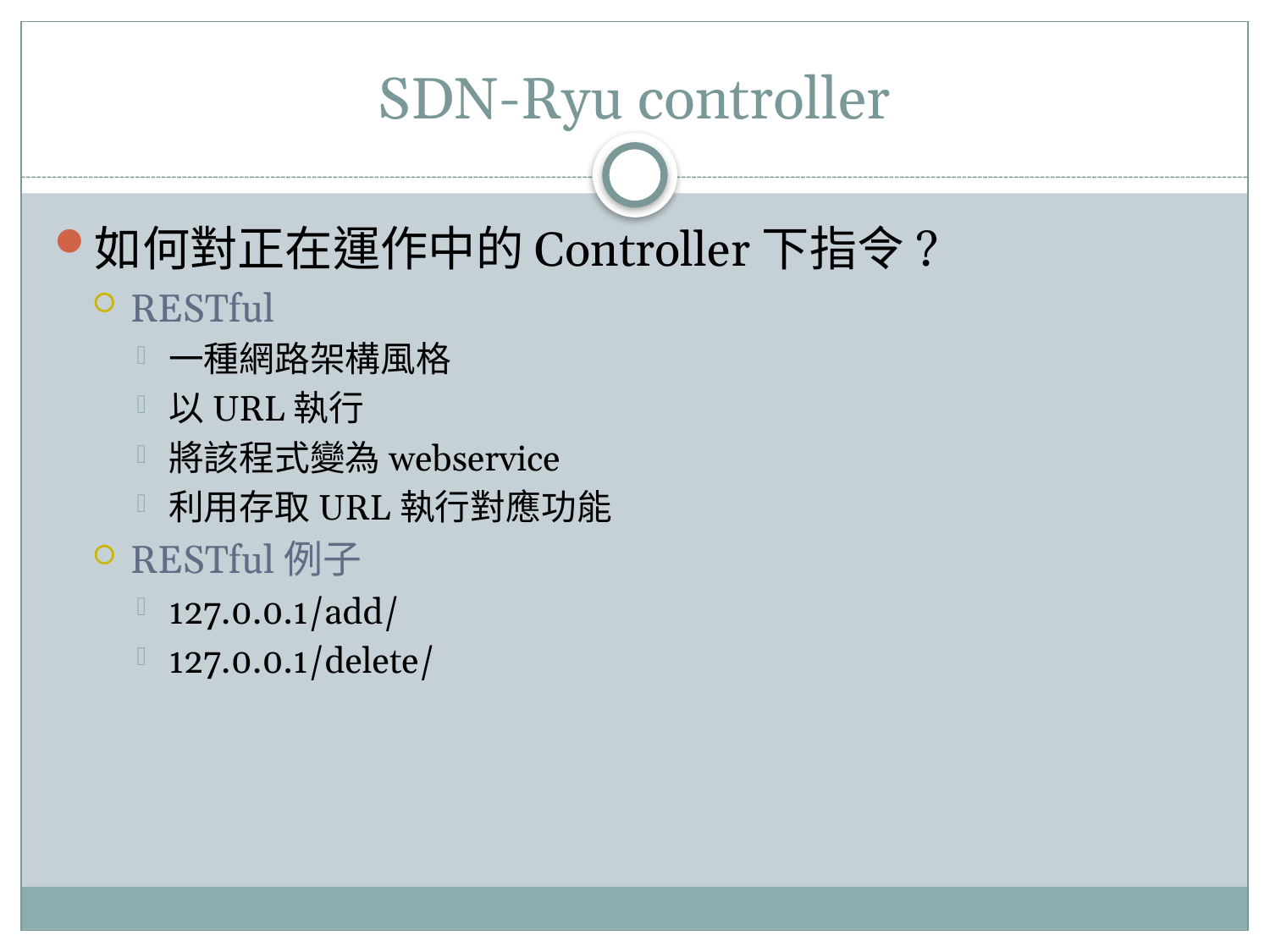

# SDN-Ryu controller
如何對正在運作中的Controller下指令?
RESTful
一種網路架構風格
以URL執行
將該程式變為webservice
利用存取URL執行對應功能
RESTful例子
127.0.0.1/add/
127.0.0.1/delete/